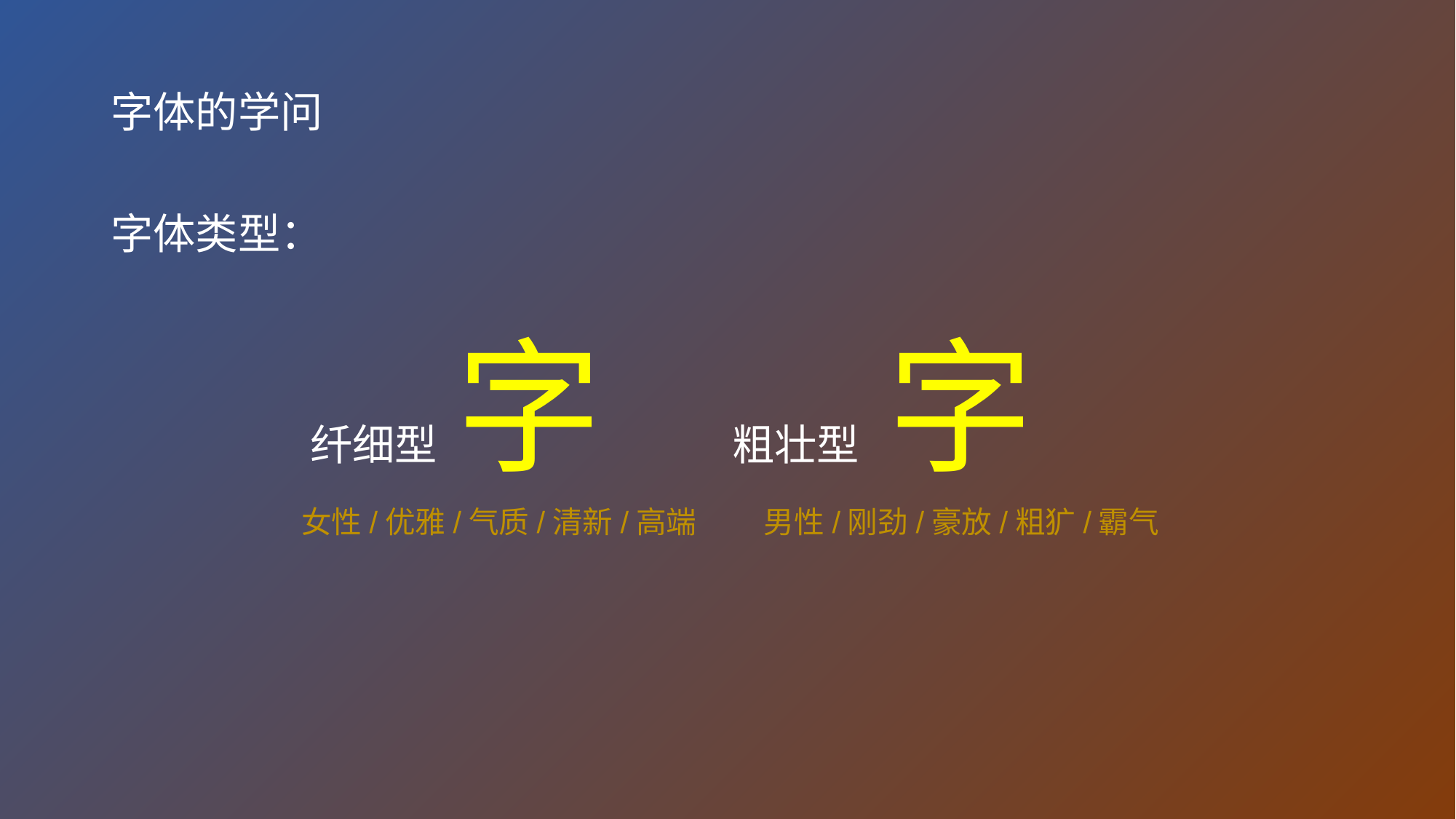

字体的学问

字体类型：

                    纤细型  字    粗壮型   字
	           女性/优雅/气质/清新/高端          男性/刚劲/豪放/粗犷/霸气